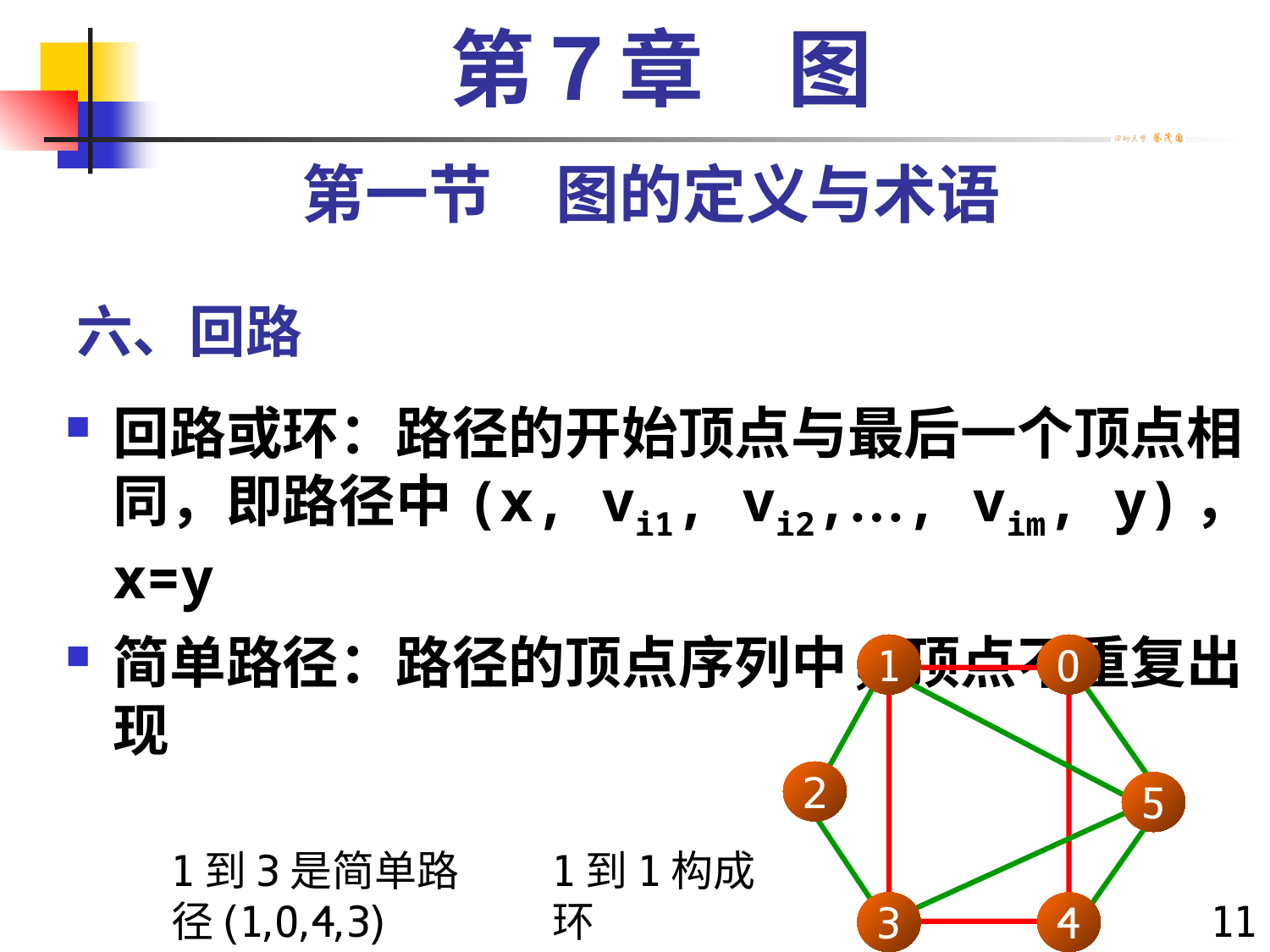

第７章　图
第一节　图的定义与术语
# 六、回路
回路或环：路径的开始顶点与最后一个顶点相同，即路径中(x, vi1, vi2,…, vim, y)，x=y
简单路径：路径的顶点序列中，顶点不重复出现
1
0
2
5
3
4

1到3是简单路径(1,0,4,3)
1到1构成环(1,0,4,3,1)
11